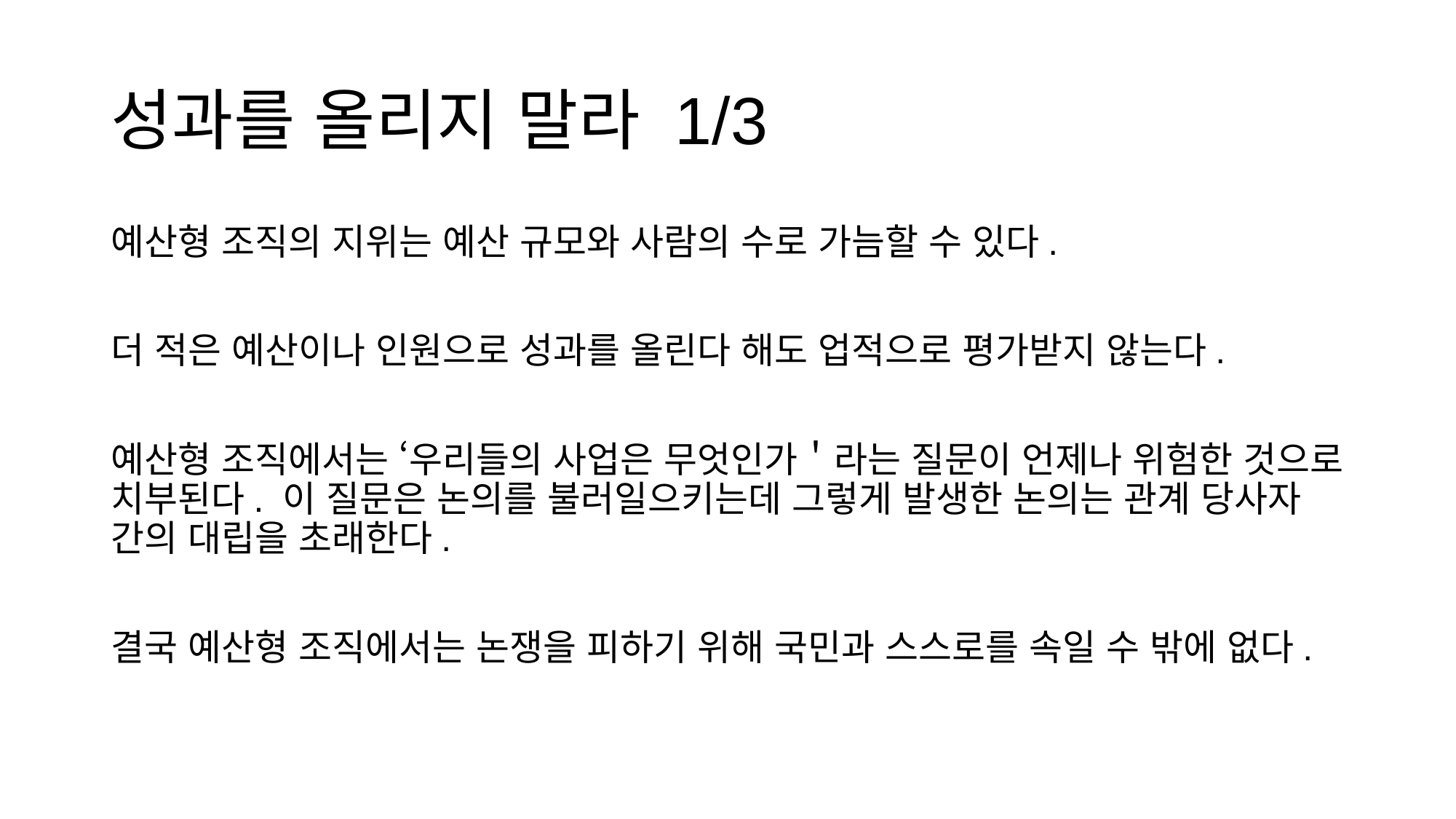

# 성과를 올리지 말라 1/3
예산형 조직의 지위는 예산 규모와 사람의 수로 가늠할 수 있다.

더 적은 예산이나 인원으로 성과를 올린다 해도 업적으로 평가받지 않는다.

예산형 조직에서는 ‘우리들의 사업은 무엇인가＇라는 질문이 언제나 위험한 것으로 치부된다. 이 질문은 논의를 불러일으키는데 그렇게 발생한 논의는 관계 당사자 간의 대립을 초래한다.

결국 예산형 조직에서는 논쟁을 피하기 위해 국민과 스스로를 속일 수 밖에 없다.